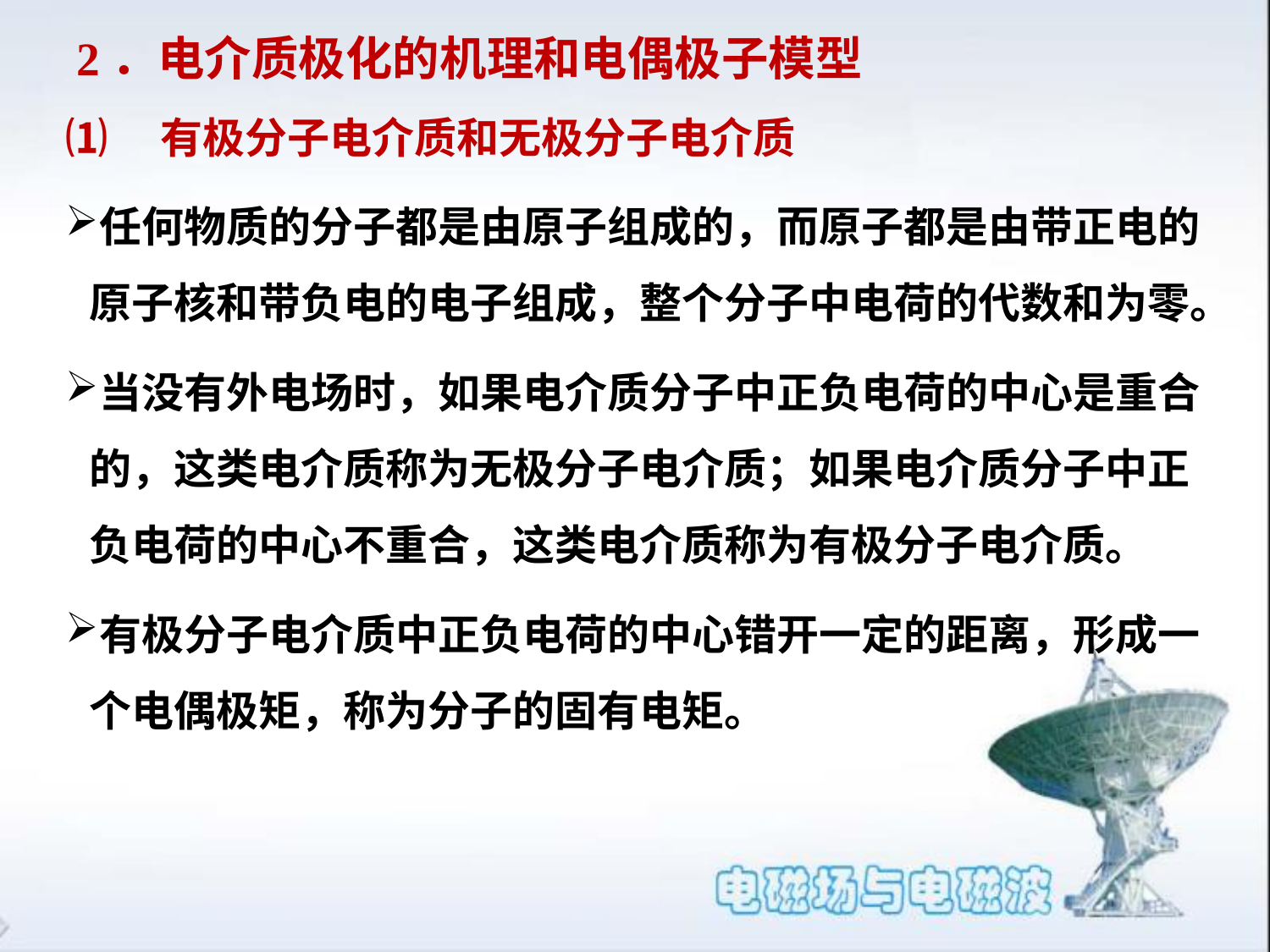

# 2．电介质极化的机理和电偶极子模型
⑴　有极分子电介质和无极分子电介质
任何物质的分子都是由原子组成的，而原子都是由带正电的原子核和带负电的电子组成，整个分子中电荷的代数和为零。
当没有外电场时，如果电介质分子中正负电荷的中心是重合的，这类电介质称为无极分子电介质；如果电介质分子中正负电荷的中心不重合，这类电介质称为有极分子电介质。
有极分子电介质中正负电荷的中心错开一定的距离，形成一个电偶极矩，称为分子的固有电矩。